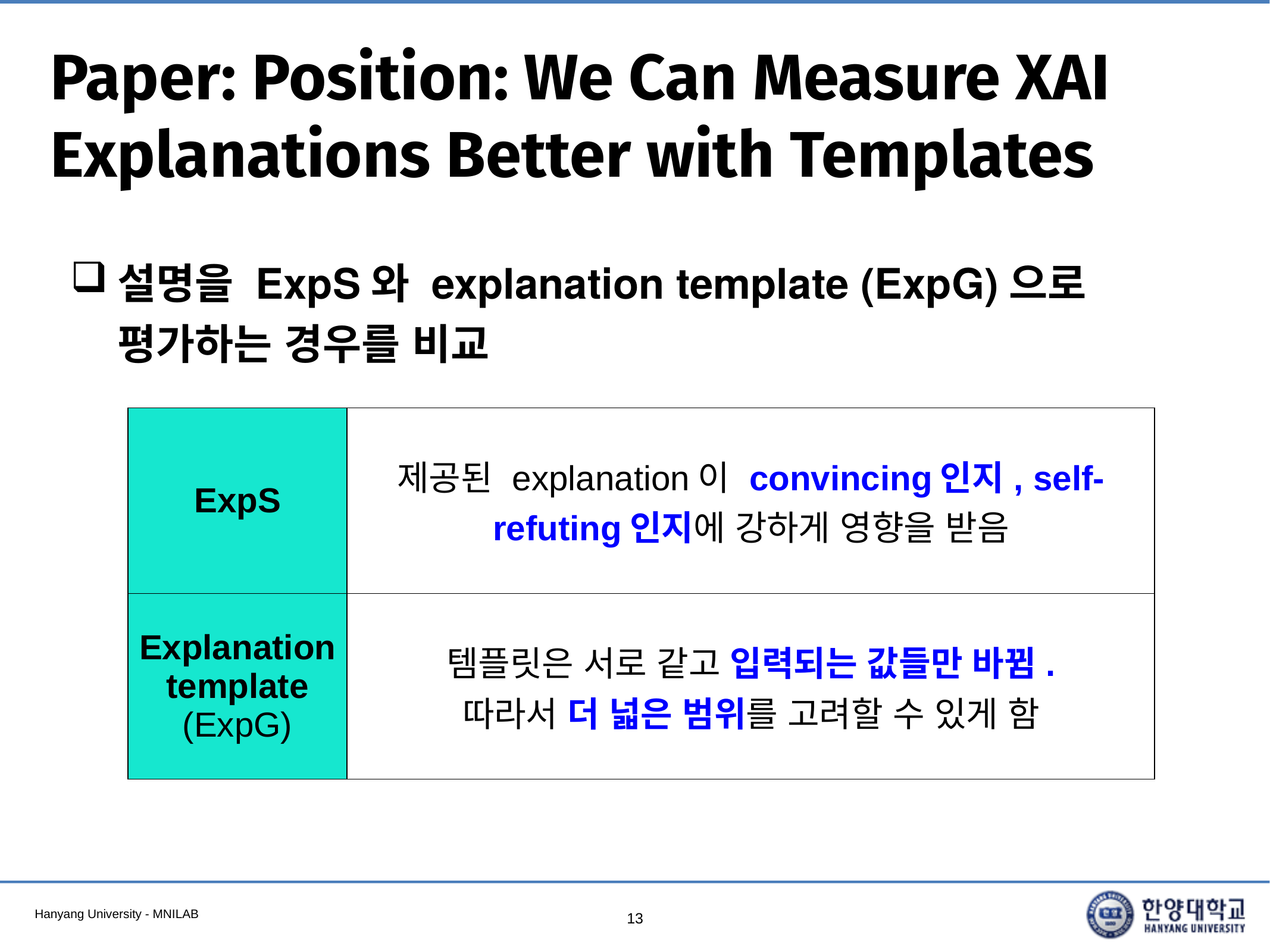

# Paper: Position: We Can Measure XAI Explanations Better with Templates
설명을 ExpS와 explanation template (ExpG)으로 평가하는 경우를 비교
| ExpS | 제공된 explanation이 convincing인지, self-refuting인지에 강하게 영향을 받음 |
| --- | --- |
| Explanation template (ExpG) | 템플릿은 서로 같고 입력되는 값들만 바뀜. 따라서 더 넓은 범위를 고려할 수 있게 함 |
13